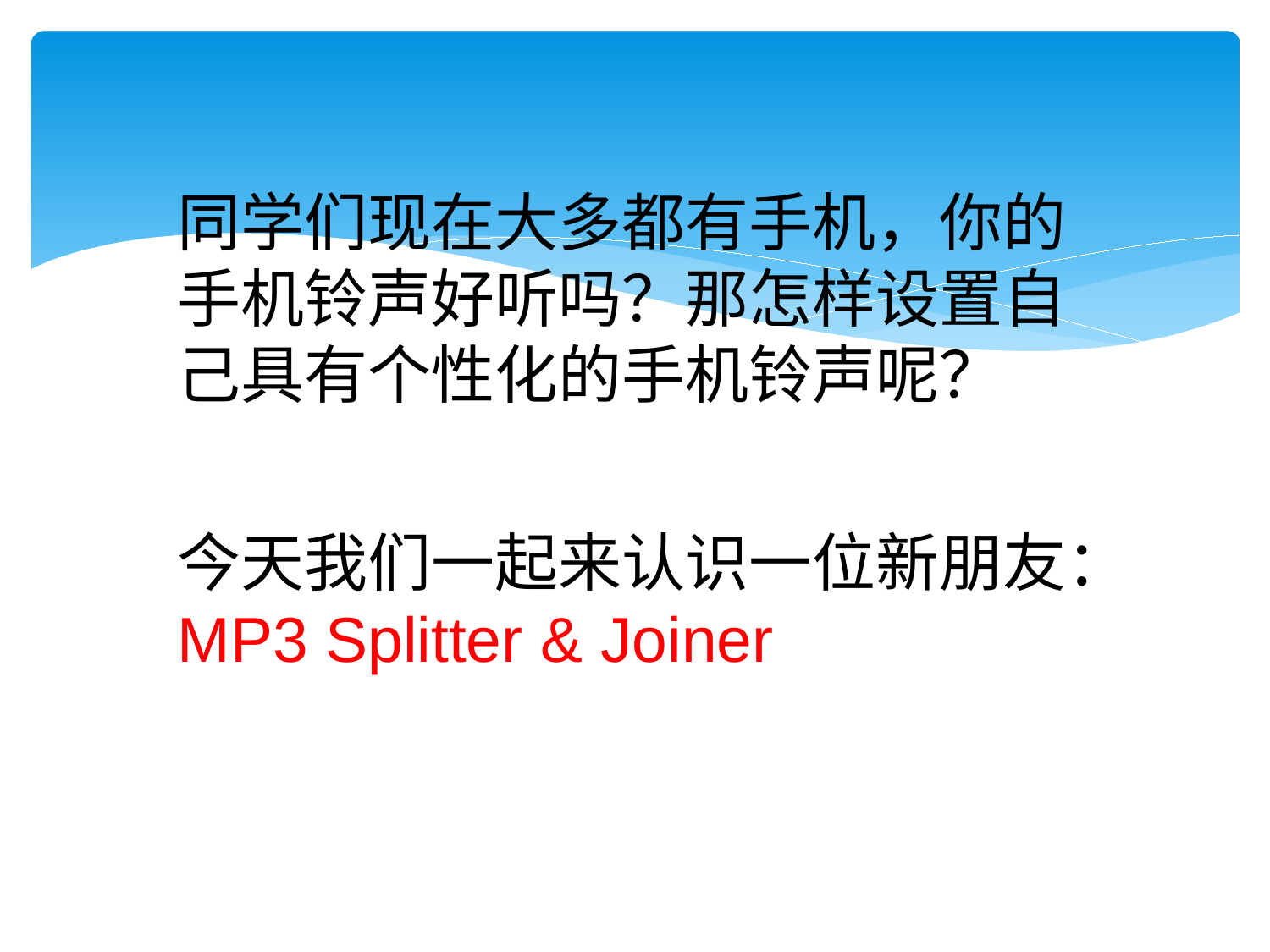

同学们现在大多都有手机，你的手机铃声好听吗？那怎样设置自己具有个性化的手机铃声呢？
今天我们一起来认识一位新朋友：MP3 Splitter & Joiner